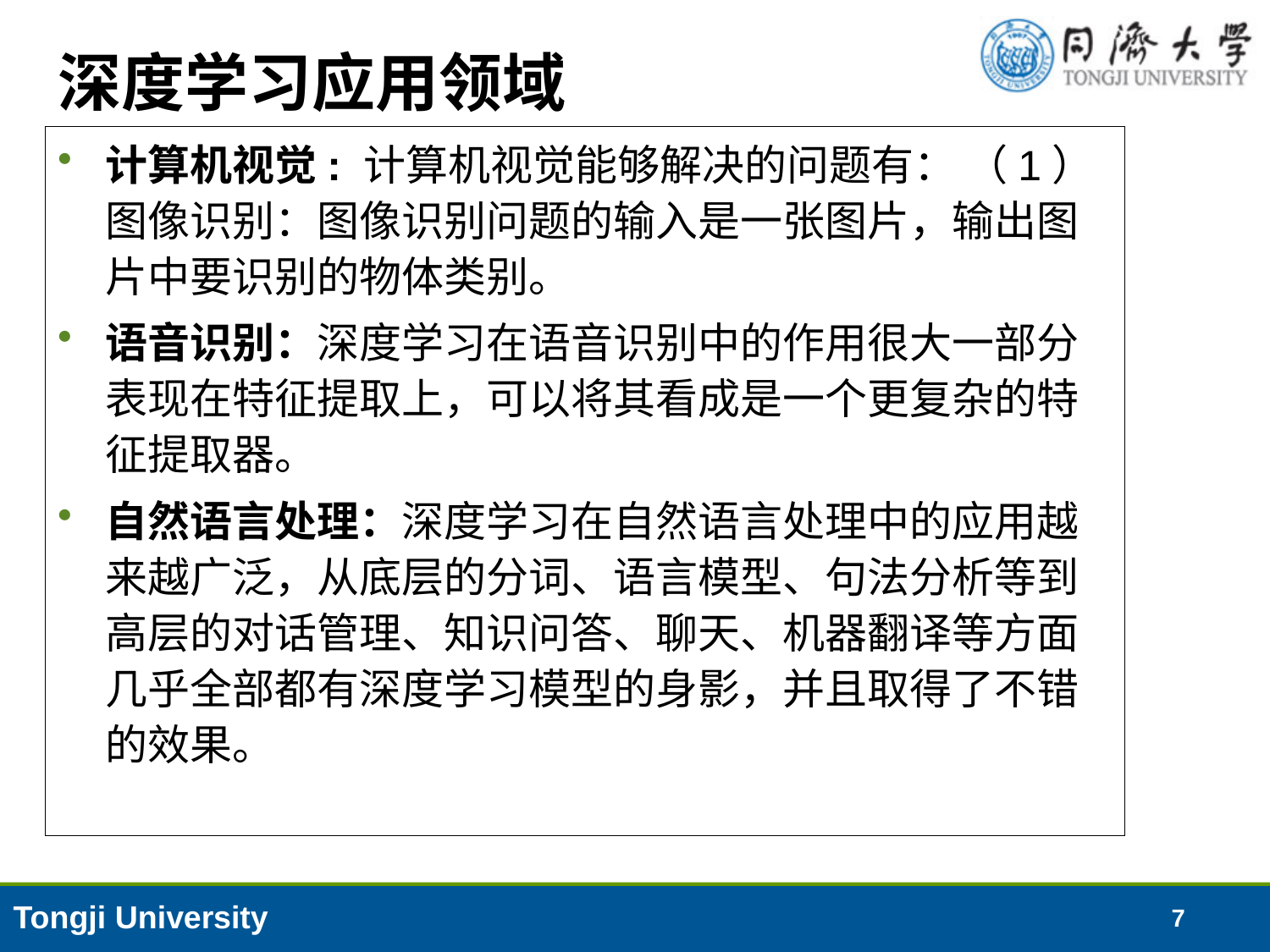

# 深度学习应用领域
计算机视觉: 计算机视觉能够解决的问题有： （1）图像识别：图像识别问题的输入是一张图片，输出图片中要识别的物体类别。
语音识别：深度学习在语音识别中的作用很大一部分表现在特征提取上，可以将其看成是一个更复杂的特征提取器。
自然语言处理：深度学习在自然语言处理中的应用越来越广泛，从底层的分词、语言模型、句法分析等到高层的对话管理、知识问答、聊天、机器翻译等方面几乎全部都有深度学习模型的身影，并且取得了不错的效果。